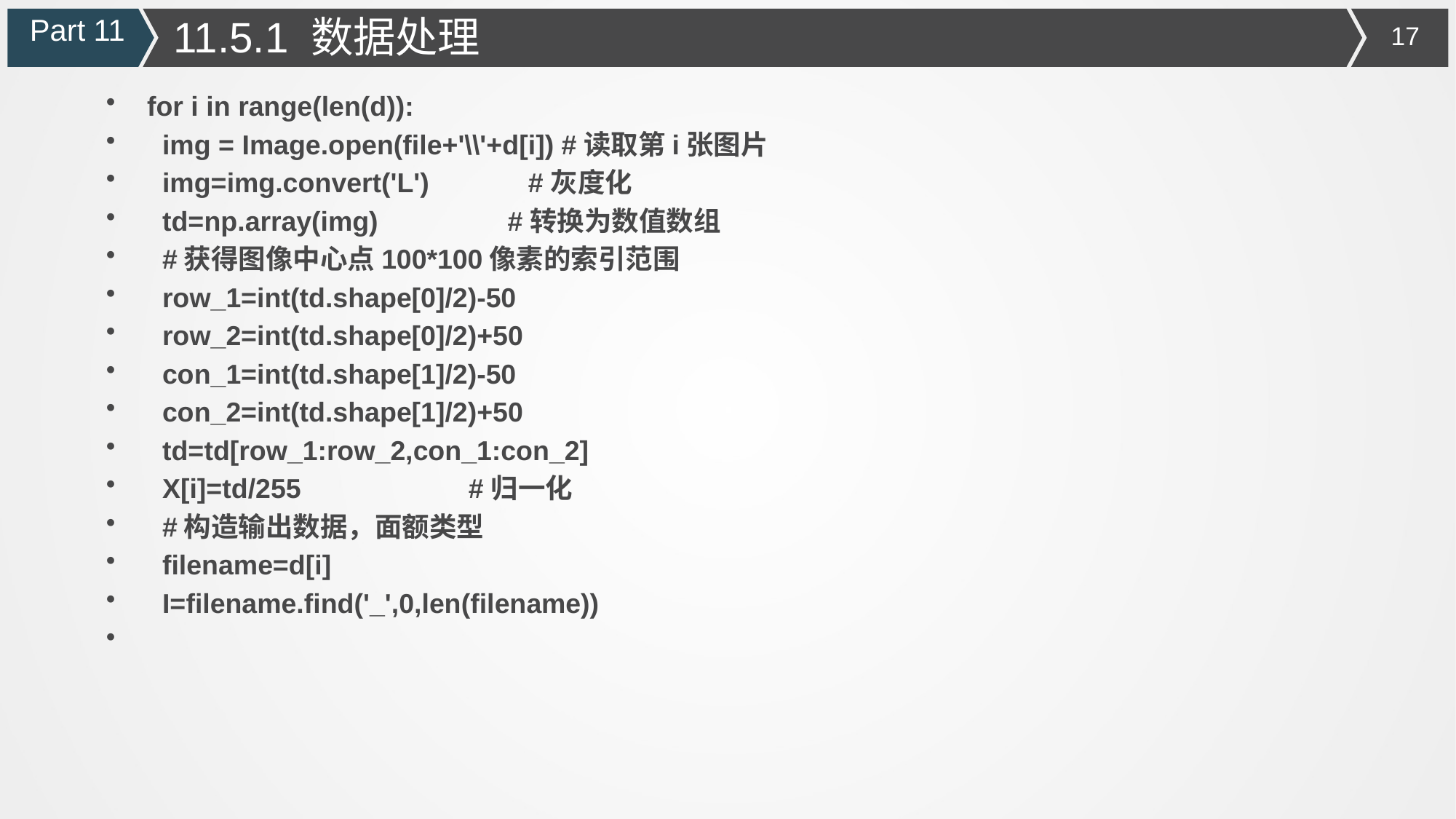

11.5.1 数据处理
Part 11
for i in range(len(d)):
  img = Image.open(file+'\\'+d[i]) #读取第i张图片
  img=img.convert('L')             #灰度化
  td=np.array(img)                 #转换为数值数组
  #获得图像中心点100*100像素的索引范围
  row_1=int(td.shape[0]/2)-50
  row_2=int(td.shape[0]/2)+50
  con_1=int(td.shape[1]/2)-50
  con_2=int(td.shape[1]/2)+50
  td=td[row_1:row_2,con_1:con_2]
  X[i]=td/255                      #归一化
  #构造输出数据，面额类型
  filename=d[i]
  I=filename.find('_',0,len(filename))